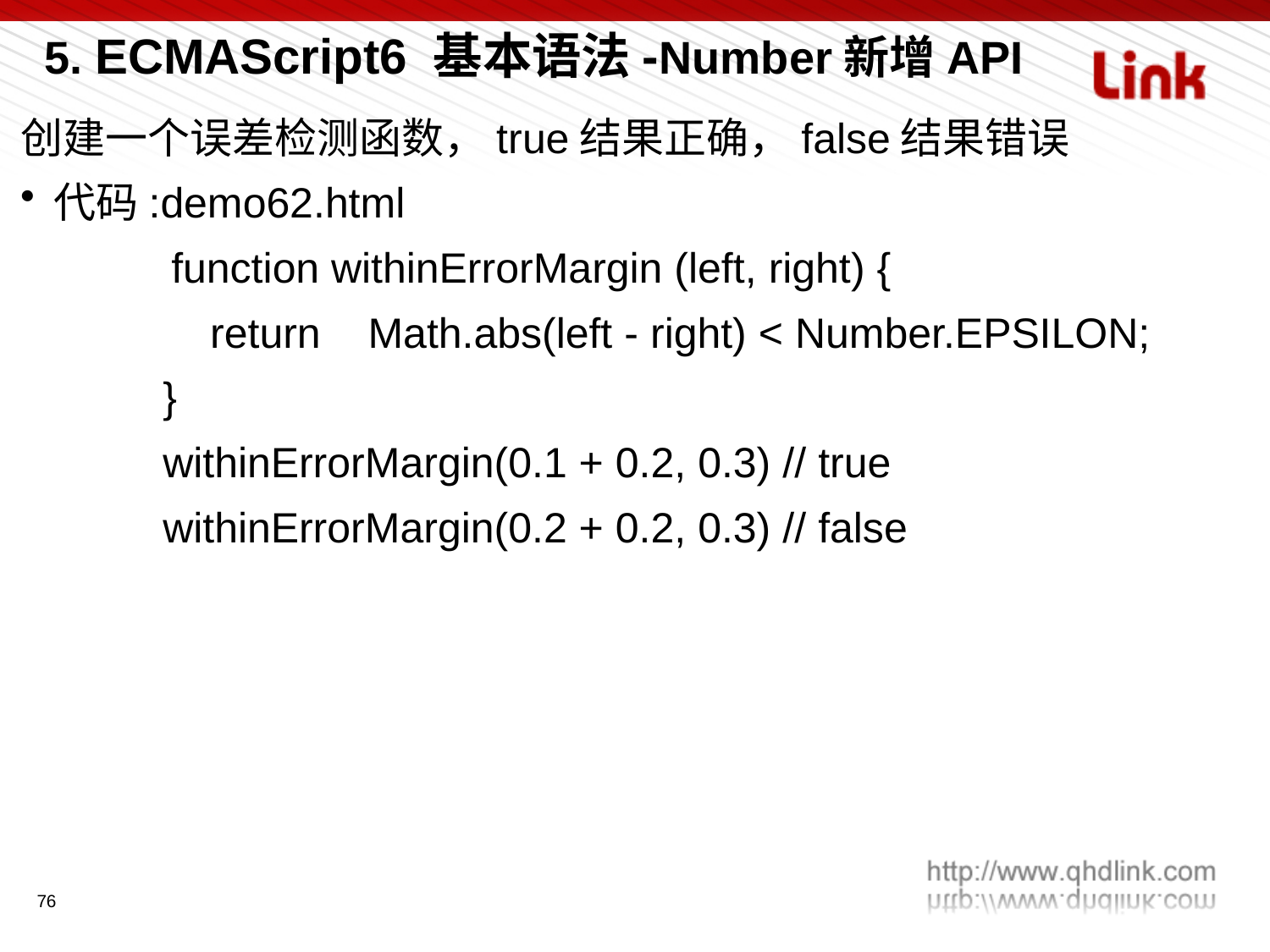

5. ECMAScript6 基本语法-Number新增API
创建一个误差检测函数，true结果正确，false结果错误
代码:demo62.html
        	  function withinErrorMargin (left, right) {
                return    Math.abs(left - right) < Number.EPSILON;
            }
            withinErrorMargin(0.1 + 0.2, 0.3) // true
            withinErrorMargin(0.2 + 0.2, 0.3) // false
76